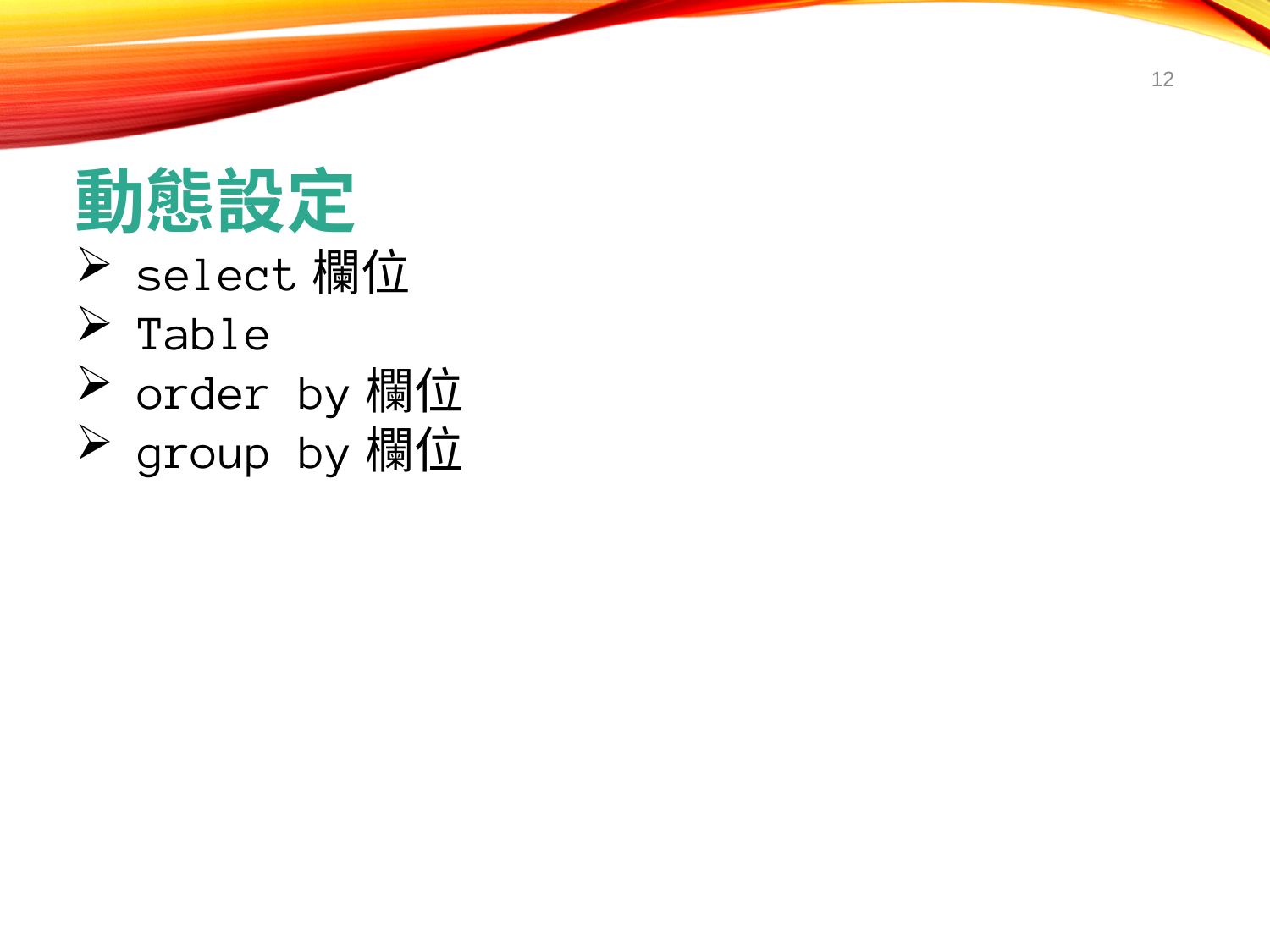

12
動態設定
select欄位
Table
order by欄位
group by欄位